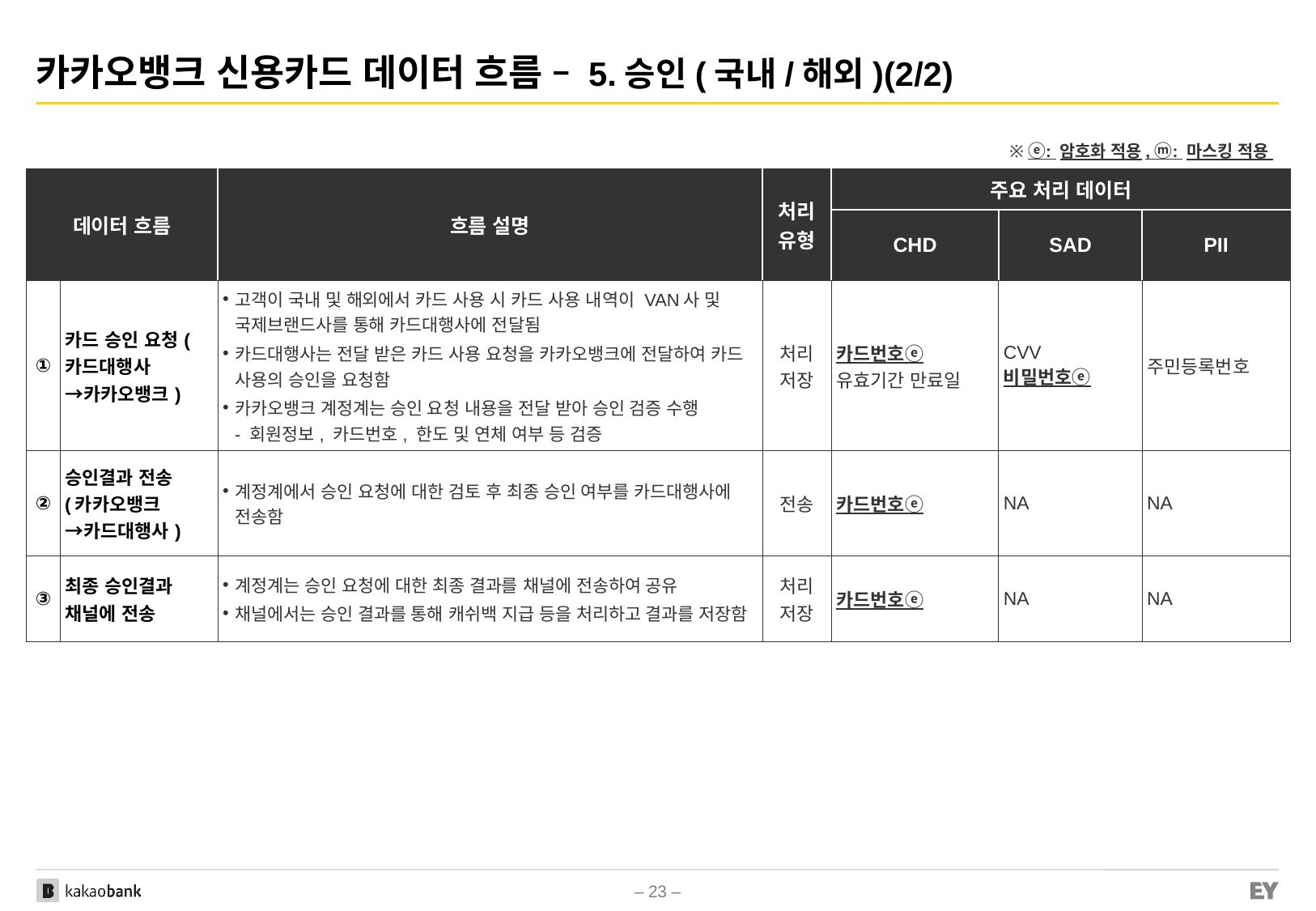

# 카카오뱅크 신용카드 데이터 흐름 – 5.승인(국내/해외)(2/2)
※ ⓔ: 암호화 적용, ⓜ: 마스킹 적용
| 데이터 흐름 |  | 흐름 설명 | 처리 유형 | 주요 처리 데이터 |  |  |
| --- | --- | --- | --- | --- | --- | --- |
|  |  |  |  | CHD | SAD | PII |
| ① | 카드 승인 요청(카드대행사 →카카오뱅크) | 고객이 국내 및 해외에서 카드 사용 시 카드 사용 내역이 VAN사 및 국제브랜드사를 통해 카드대행사에 전달됨 카드대행사는 전달 받은 카드 사용 요청을 카카오뱅크에 전달하여 카드 사용의 승인을 요청함 카카오뱅크 계정계는 승인 요청 내용을 전달 받아 승인 검증 수행 - 회원정보, 카드번호, 한도 및 연체 여부 등 검증 | 처리 저장 | 카드번호ⓔ 유효기간 만료일 | CVV 비밀번호ⓔ | 주민등록번호 |
| ② | 승인결과 전송 (카카오뱅크 →카드대행사) | 계정계에서 승인 요청에 대한 검토 후 최종 승인 여부를 카드대행사에 전송함 | 전송 | 카드번호ⓔ | NA | NA |
| ③ | 최종 승인결과 채널에 전송 | 계정계는 승인 요청에 대한 최종 결과를 채널에 전송하여 공유 채널에서는 승인 결과를 통해 캐쉬백 지급 등을 처리하고 결과를 저장함 | 처리 저장 | 카드번호ⓔ | NA | NA |